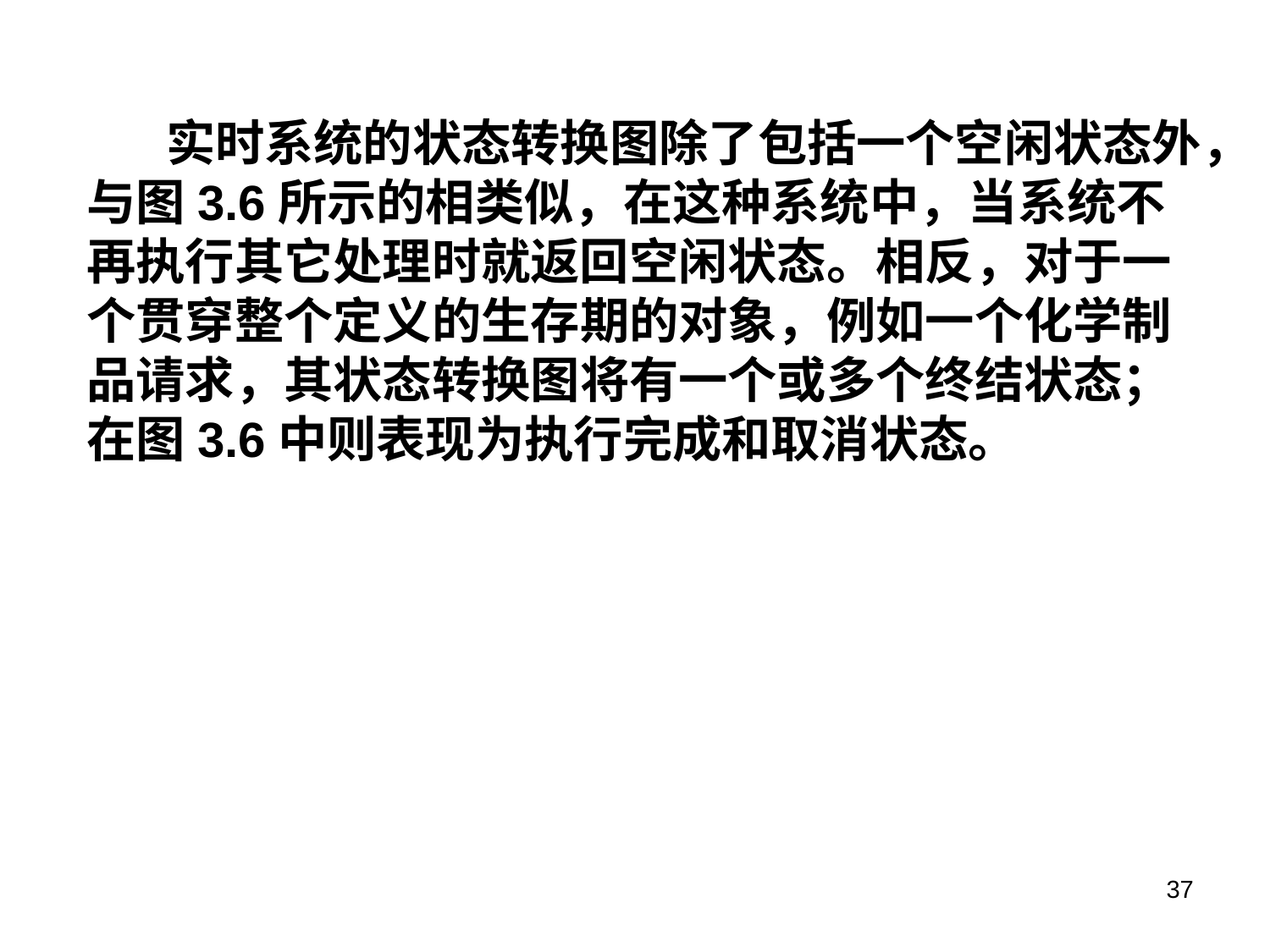

实时系统的状态转换图除了包括一个空闲状态外，与图3.6所示的相类似，在这种系统中，当系统不再执行其它处理时就返回空闲状态。相反，对于一个贯穿整个定义的生存期的对象，例如一个化学制品请求，其状态转换图将有一个或多个终结状态；在图3.6中则表现为执行完成和取消状态。
37